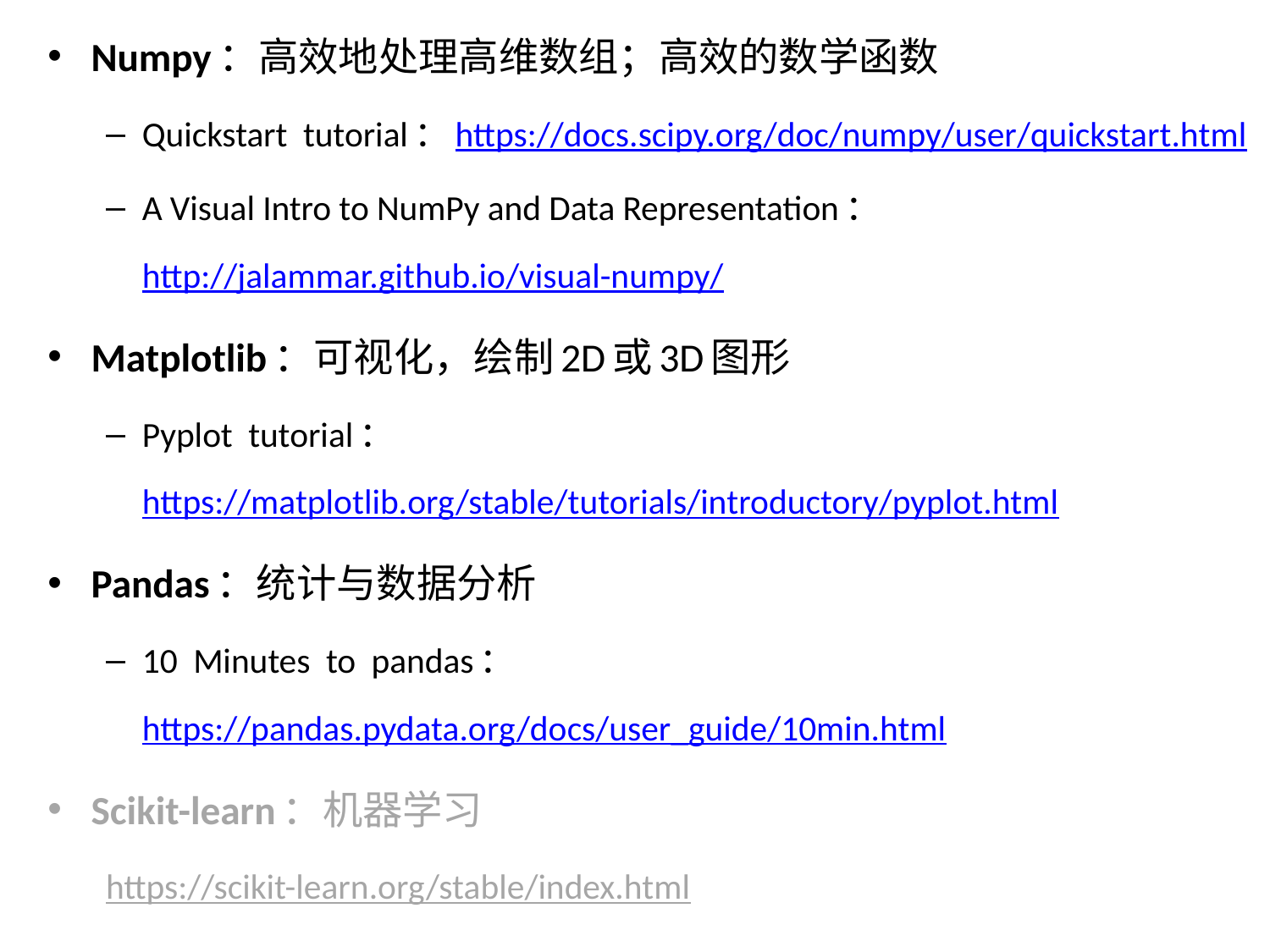

Numpy：高效地处理高维数组；高效的数学函数
Quickstart  tutorial：https://docs.scipy.org/doc/numpy/user/quickstart.html
A Visual Intro to NumPy and Data Representation：http://jalammar.github.io/visual-numpy/
Matplotlib：可视化，绘制2D或3D图形
Pyplot  tutorial： https://matplotlib.org/stable/tutorials/introductory/pyplot.html
Pandas：统计与数据分析
10  Minutes  to  pandas：https://pandas.pydata.org/docs/user_guide/10min.html
Scikit-learn：机器学习
https://scikit-learn.org/stable/index.html